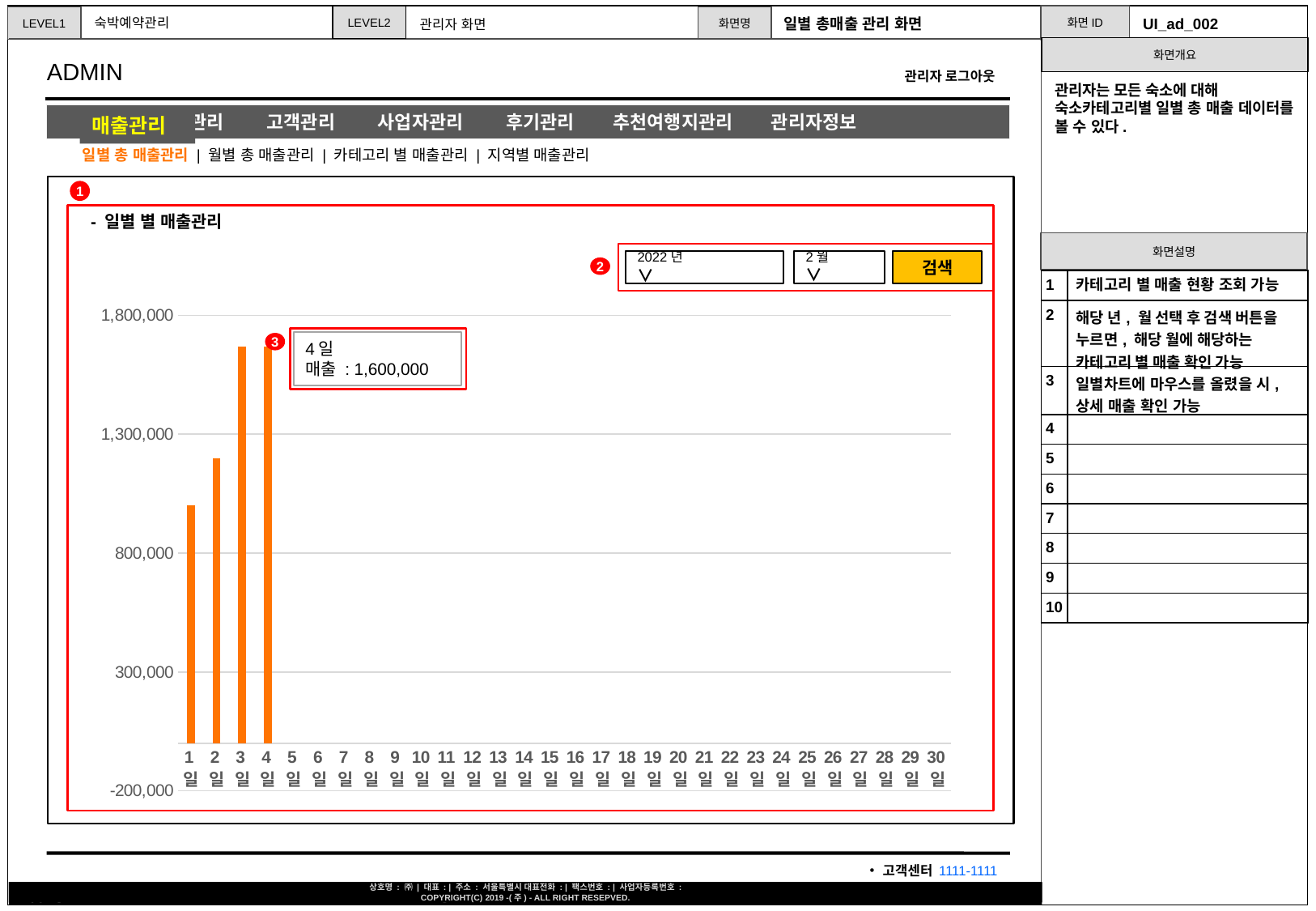

일별 총매출 관리 화면
UI_ad_002
숙박예약관리
관리자 화면
관리자는 모든 숙소에 대해 숙소카테고리별 일별 총 매출 데이터를 볼 수 있다.
매출관리
일별 총 매출관리 | 월별 총 매출관리 | 카테고리 별 매출관리 | 지역별 매출관리

1

- 일별 별 매출관리

2월        ∨
검색
2022년                    ∨
2
| 1 | 카테고리 별 매출 현황 조회 가능 |
| --- | --- |
| 2 | 해당 년, 월 선택 후 검색 버튼을 누르면, 해당 월에 해당하는 카테고리 별 매출 확인 가능 |
| 3 | 일별차트에 마우스를 올렸을 시, 상세 매출 확인 가능 |
| 4 |  |
| 5 |  |
| 6 |  |
| 7 |  |
| 8 |  |
| 9 |  |
| 10 |  |

### Chart

| Category | 일별 매출 |
|---|---|
| 1일 | 1000000.0 |
| 2일 | 1200000.0 |
| 3일 | 1670000.0 |
| 4일 | 1670000.0 |
| 5일 | None |
| 6일 | None |
| 7일 | None |
| 8일 | None |
| 9일 | None |
| 10일 | None |
| 11일 | None |
| 12일 | None |
| 13일 | None |
| 14일 | None |
| 15일 | None |
| 16일 | None |
| 17일 | None |
| 18일 | None |
| 19일 | None |
| 20일 | None |
| 21일 | None |
| 22일 | None |
| 23일 | None |
| 24일 | None |
| 25일 | None |
| 26일 | None |
| 27일 | None |
| 28일 | None |
| 29일 | None |
| 30일 | None |
4일
매출 : 1,600,000
3